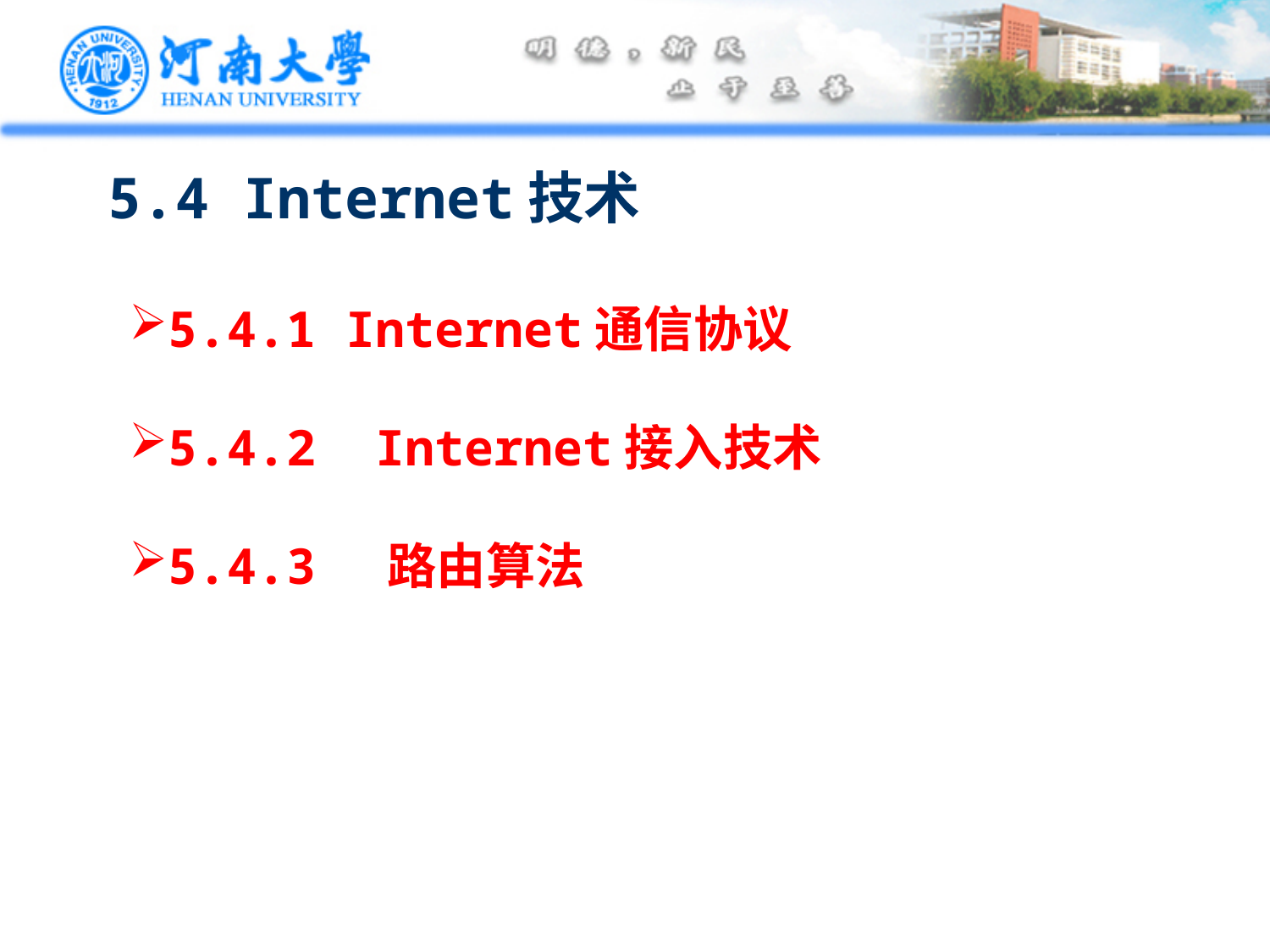

5.4 Internet技术
5.4.1 Internet通信协议
5.4.2  Internet接入技术
5.4.3  路由算法